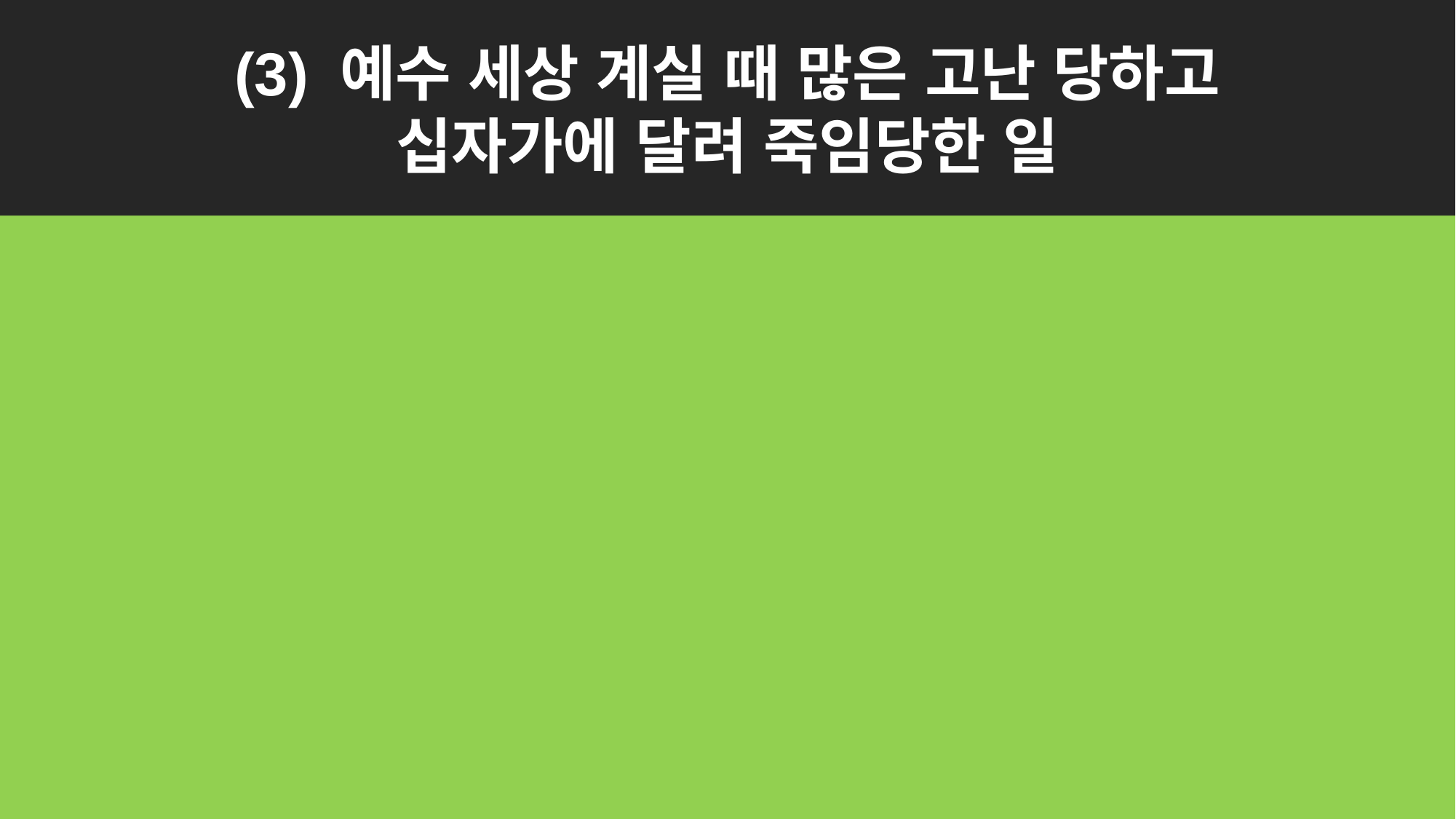

(3) 예수 세상 계실 때 많은 고난 당하고
십자가에 달려 죽임당한 일